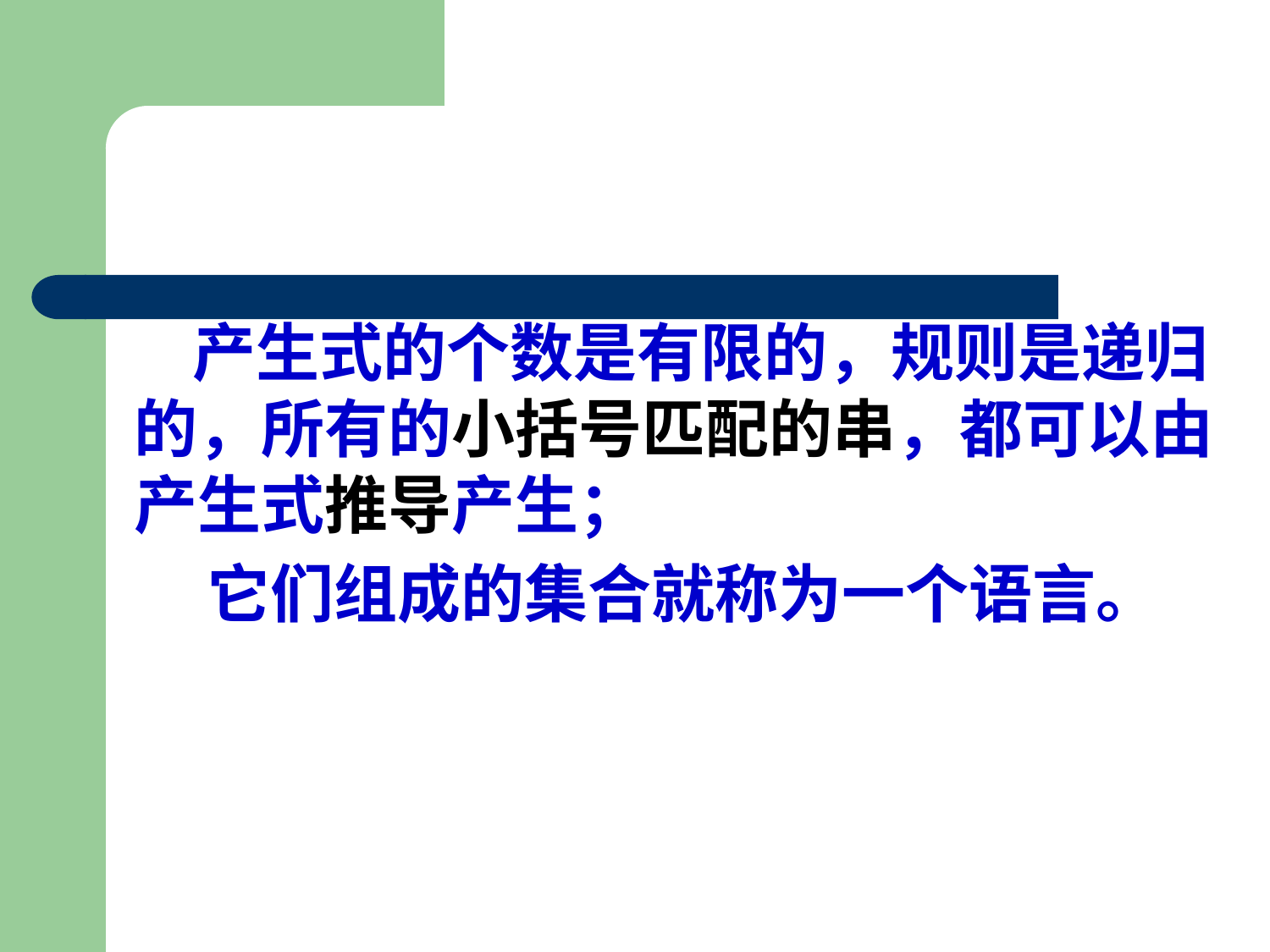

#
   产生式的个数是有限的，规则是递归的，所有的小括号匹配的串，都可以由产生式推导产生；
    它们组成的集合就称为一个语言。